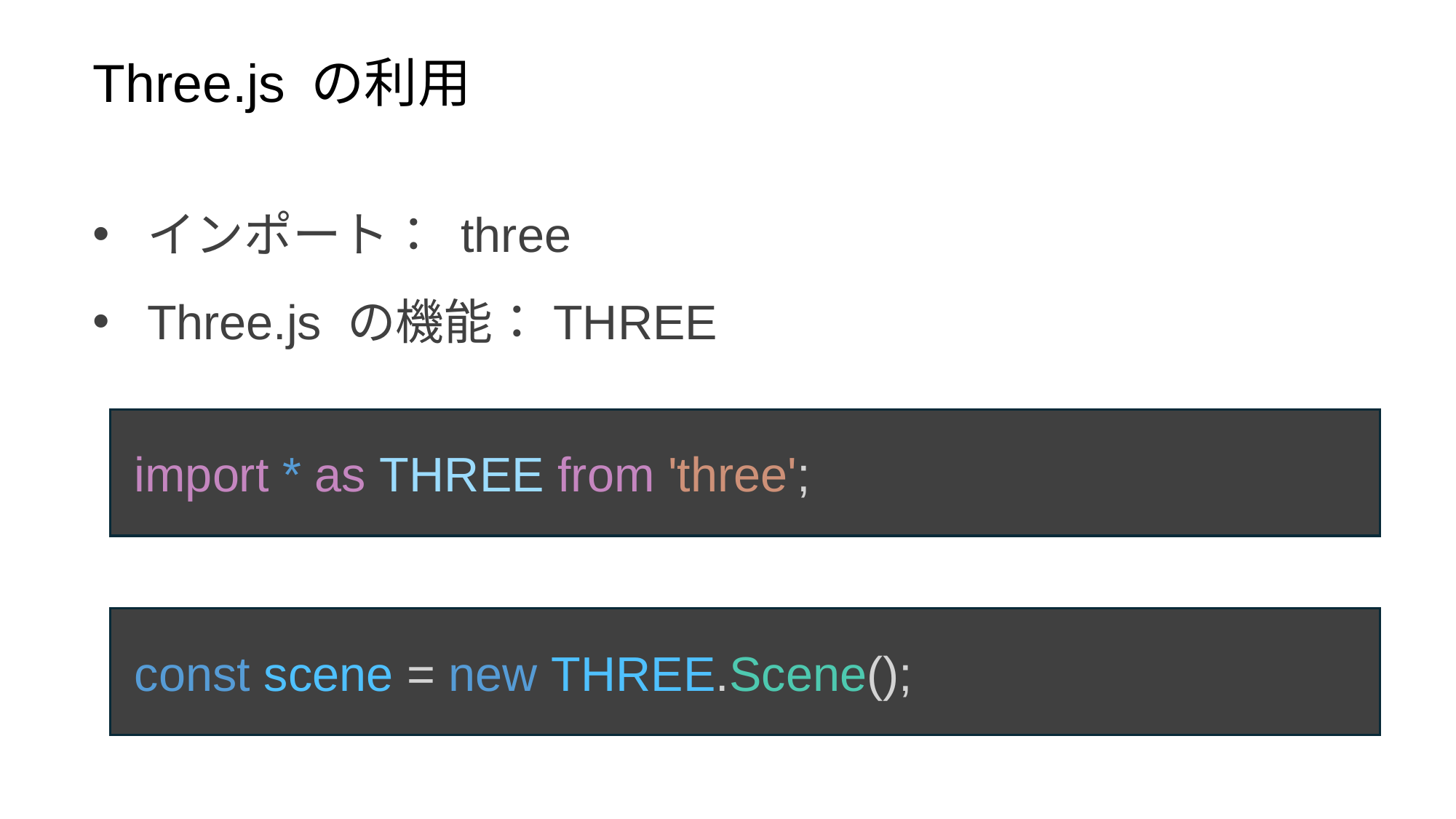

Three.js の利用
インポート： three
Three.js の機能：THREE

 import * as THREE from 'three';

 const scene = new THREE.Scene();